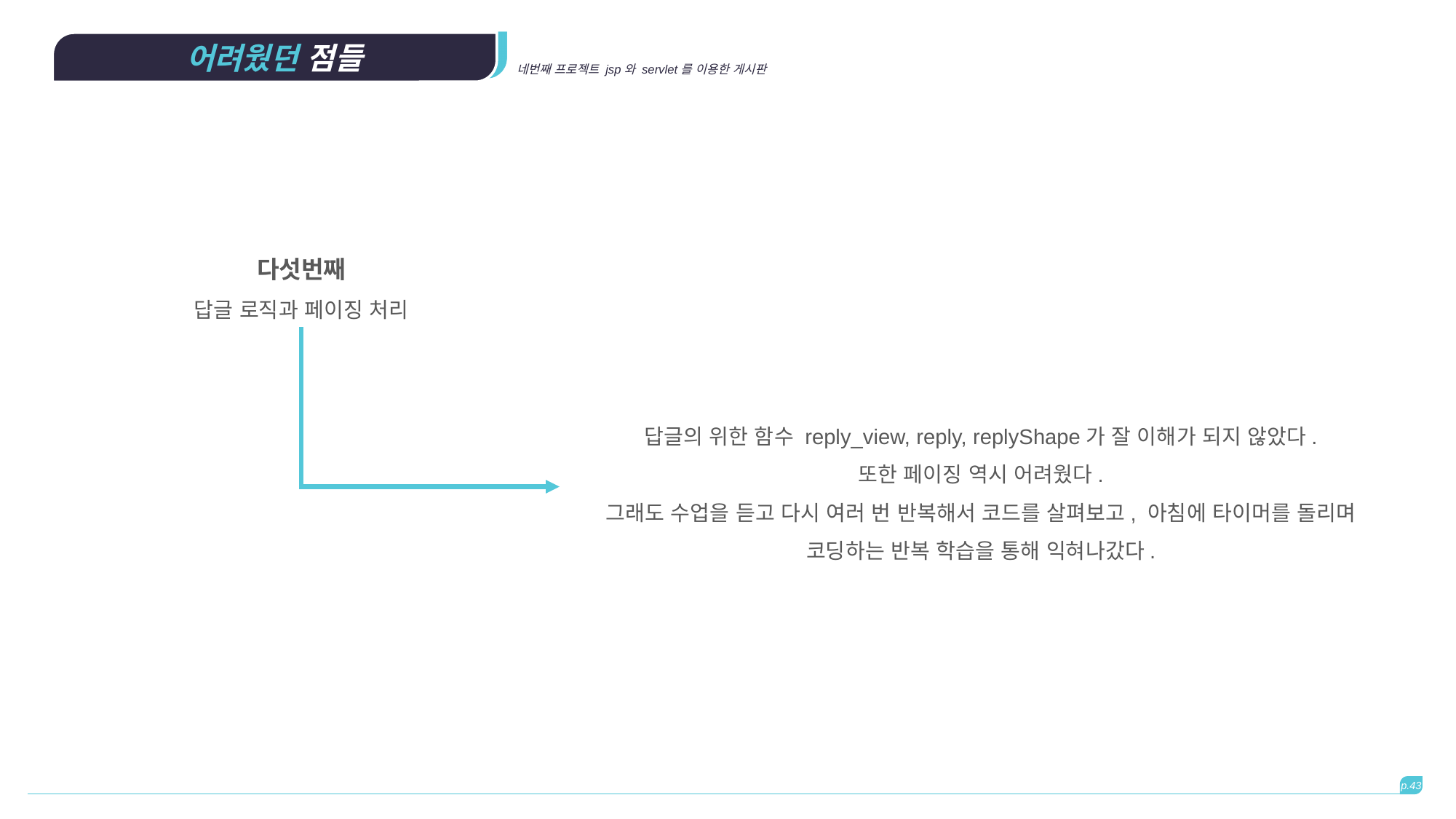

어려웠던 점들
네번째 프로젝트 jsp와 servlet를 이용한 게시판
다섯번째
답글 로직과 페이징 처리
답글의 위한 함수 reply_view, reply, replyShape가 잘 이해가 되지 않았다.
또한 페이징 역시 어려웠다.
그래도 수업을 듣고 다시 여러 번 반복해서 코드를 살펴보고, 아침에 타이머를 돌리며 코딩하는 반복 학습을 통해 익혀나갔다.
p.43